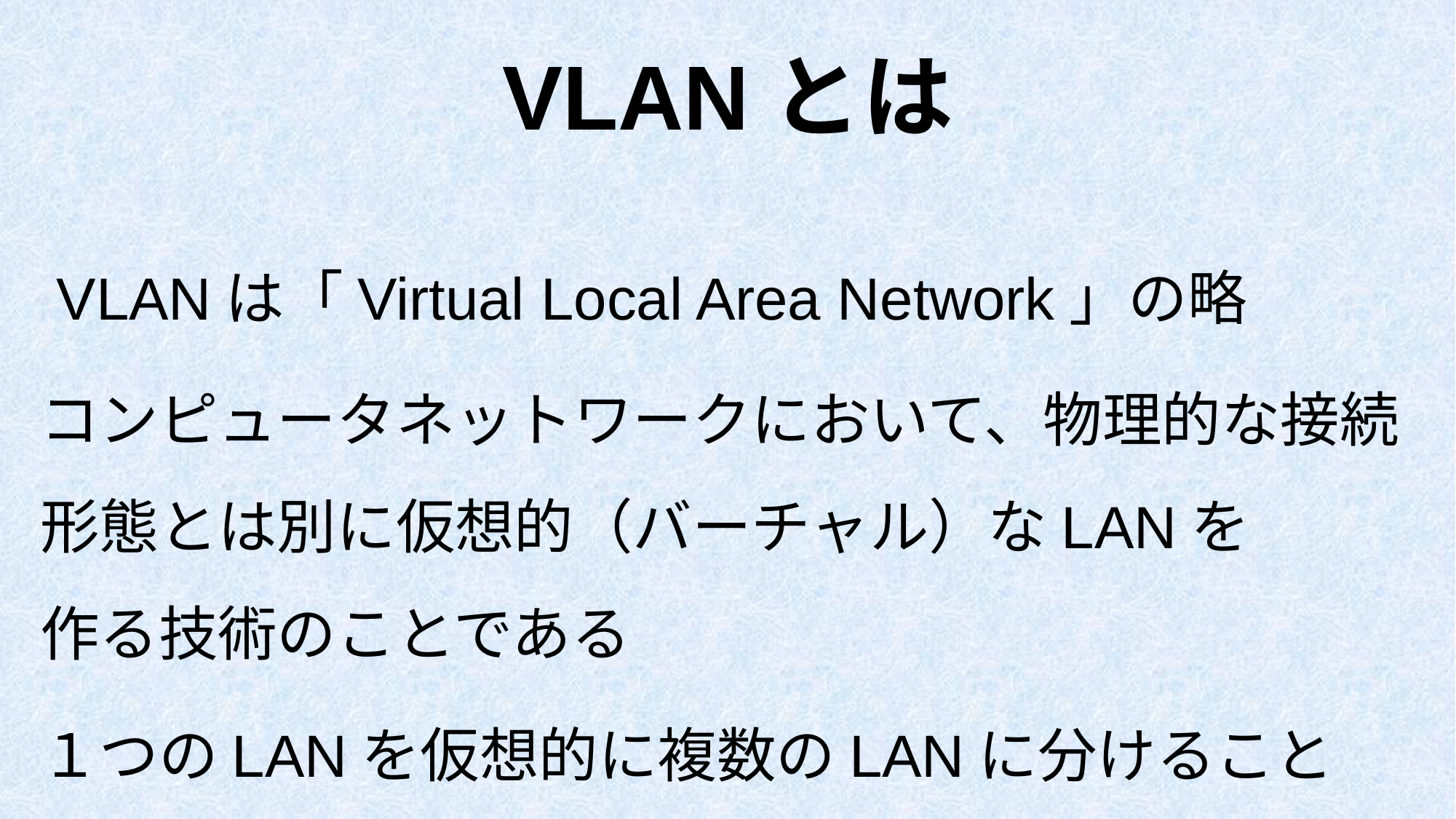

# VLANとは
 VLANは「Virtual Local Area Network」の略
コンピュータネットワークにおいて、物理的な接続形態とは別に仮想的（バーチャル）なLANを
作る技術のことである
１つのLANを仮想的に複数のLANに分けること